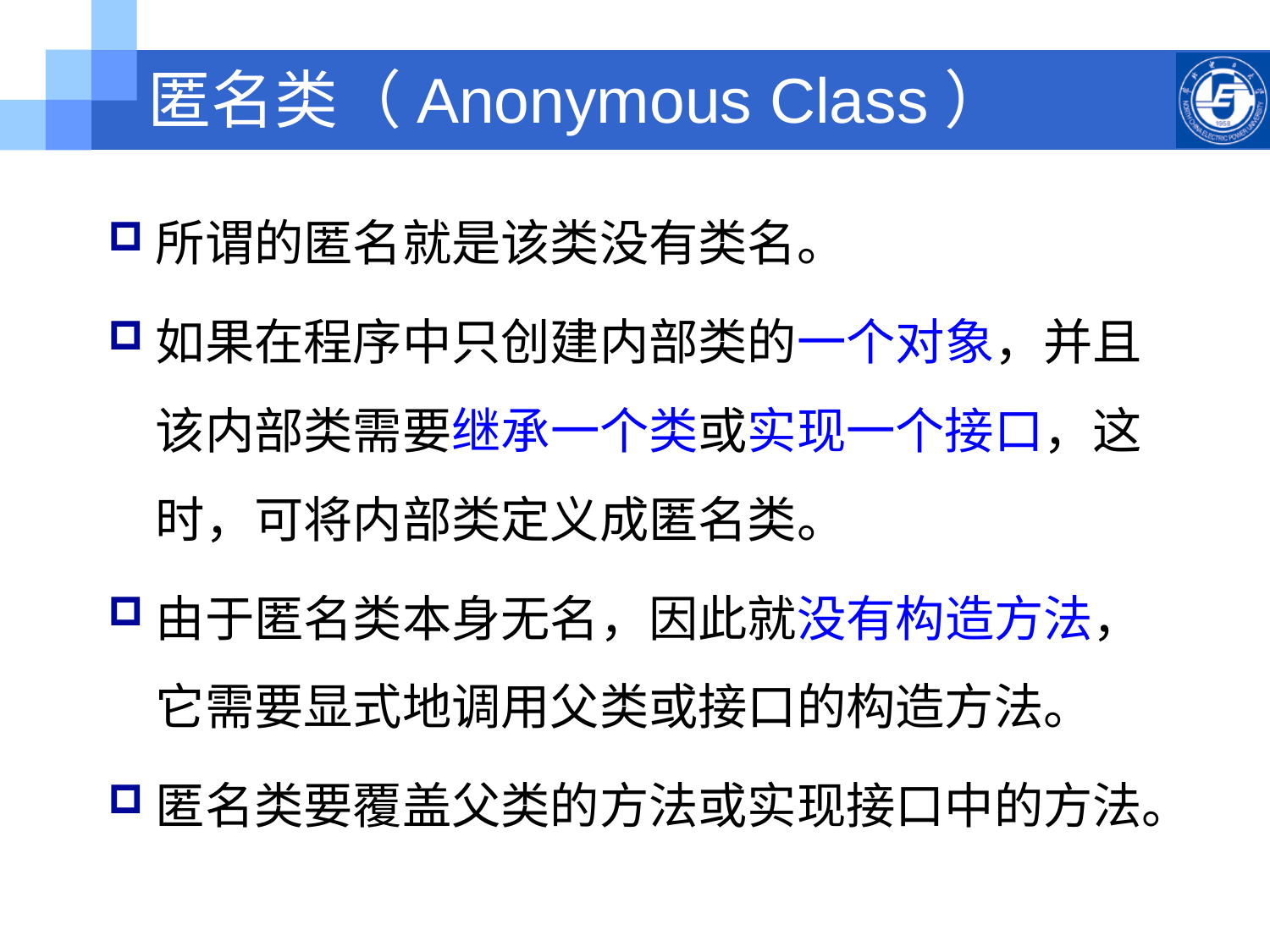

# 匿名类（Anonymous Class）
所谓的匿名就是该类没有类名。
如果在程序中只创建内部类的一个对象，并且该内部类需要继承一个类或实现一个接口，这时，可将内部类定义成匿名类。
由于匿名类本身无名，因此就没有构造方法，它需要显式地调用父类或接口的构造方法。
匿名类要覆盖父类的方法或实现接口中的方法。